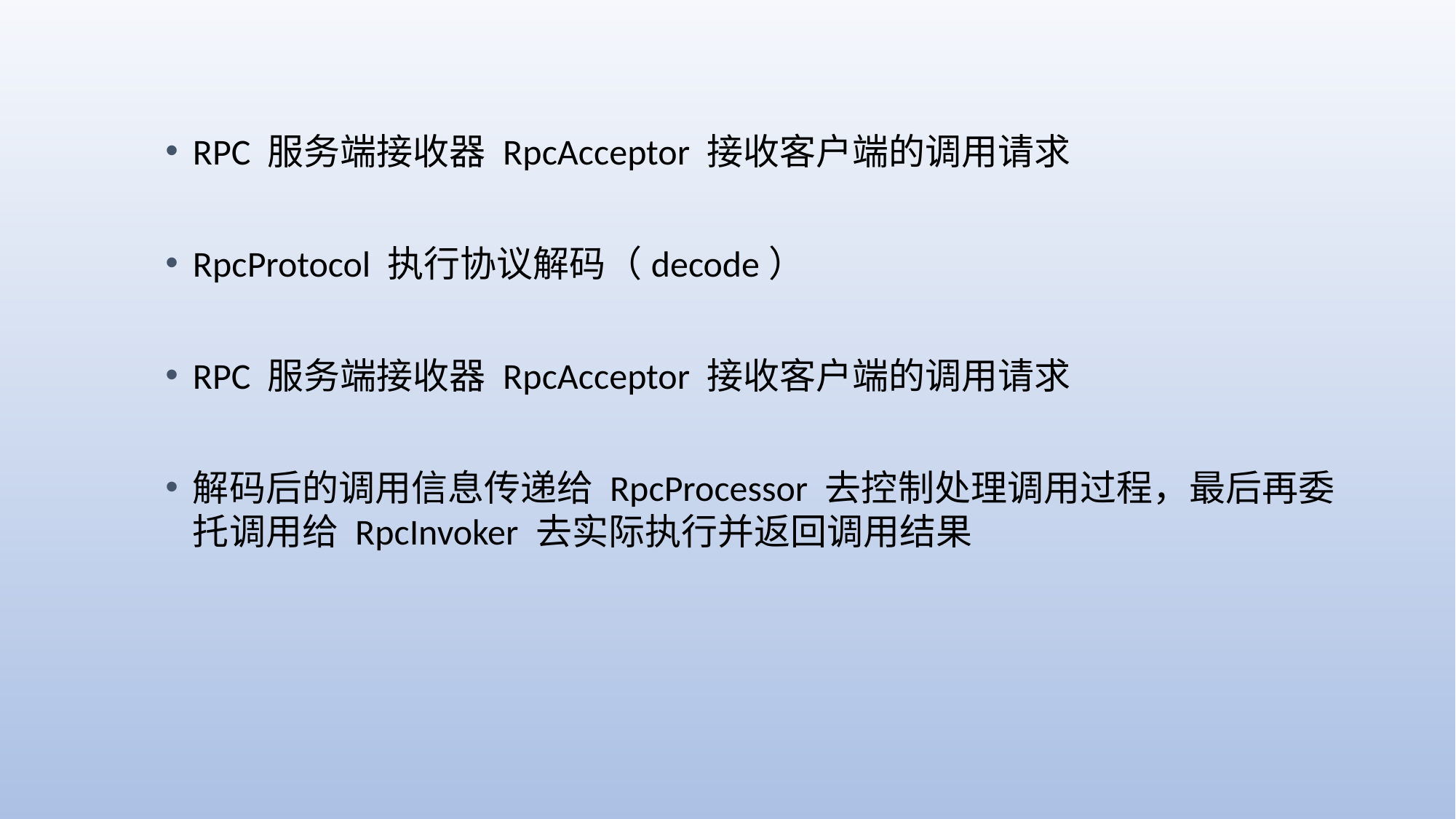

RPC 服务端接收器 RpcAcceptor 接收客户端的调用请求

RpcProtocol 执行协议解码（decode）

RPC 服务端接收器 RpcAcceptor 接收客户端的调用请求

解码后的调用信息传递给 RpcProcessor 去控制处理调用过程，最后再委托调用给 RpcInvoker 去实际执行并返回调用结果